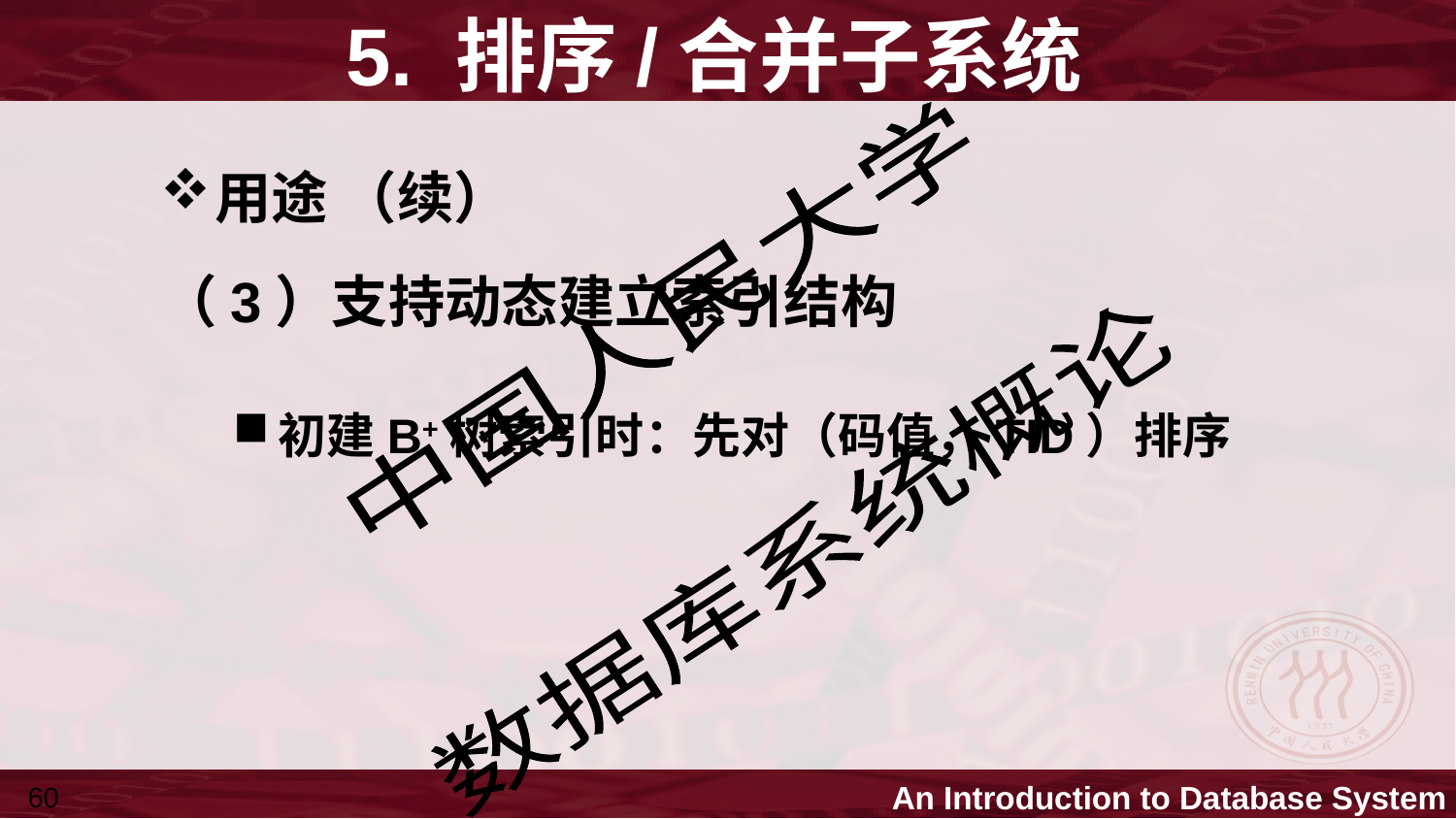

# 5. 排序/合并子系统
用途 （续）
（3）支持动态建立索引结构
初建B+树索引时：先对（码值，TID）排序
60